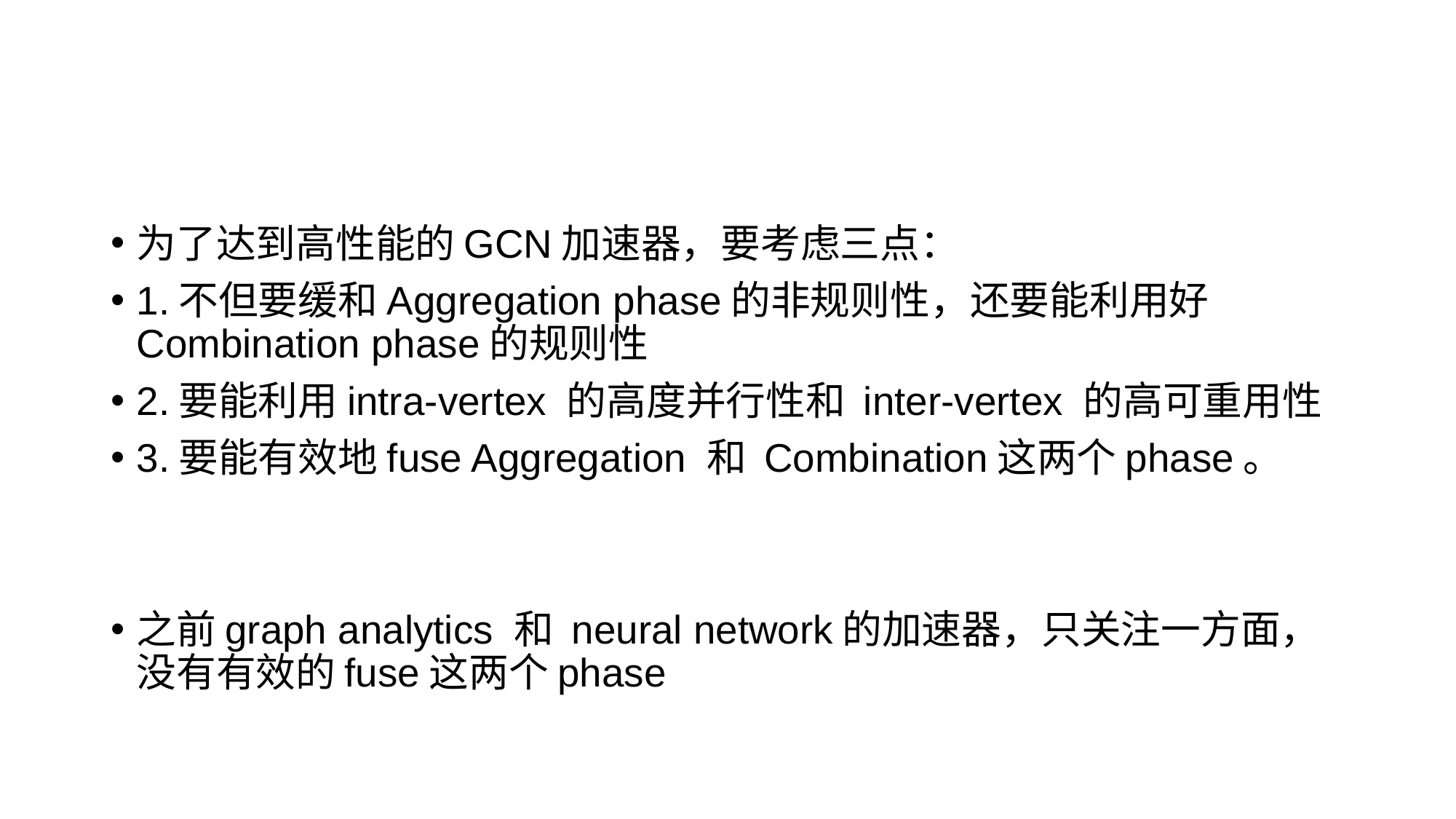

#
为了达到高性能的GCN加速器，要考虑三点：
1.不但要缓和Aggregation phase的非规则性，还要能利用好Combination phase的规则性
2.要能利用intra-vertex 的高度并行性和 inter-vertex 的高可重用性
3.要能有效地fuse Aggregation 和 Combination这两个phase。

之前graph analytics 和 neural network的加速器，只关注一方面，没有有效的fuse这两个phase